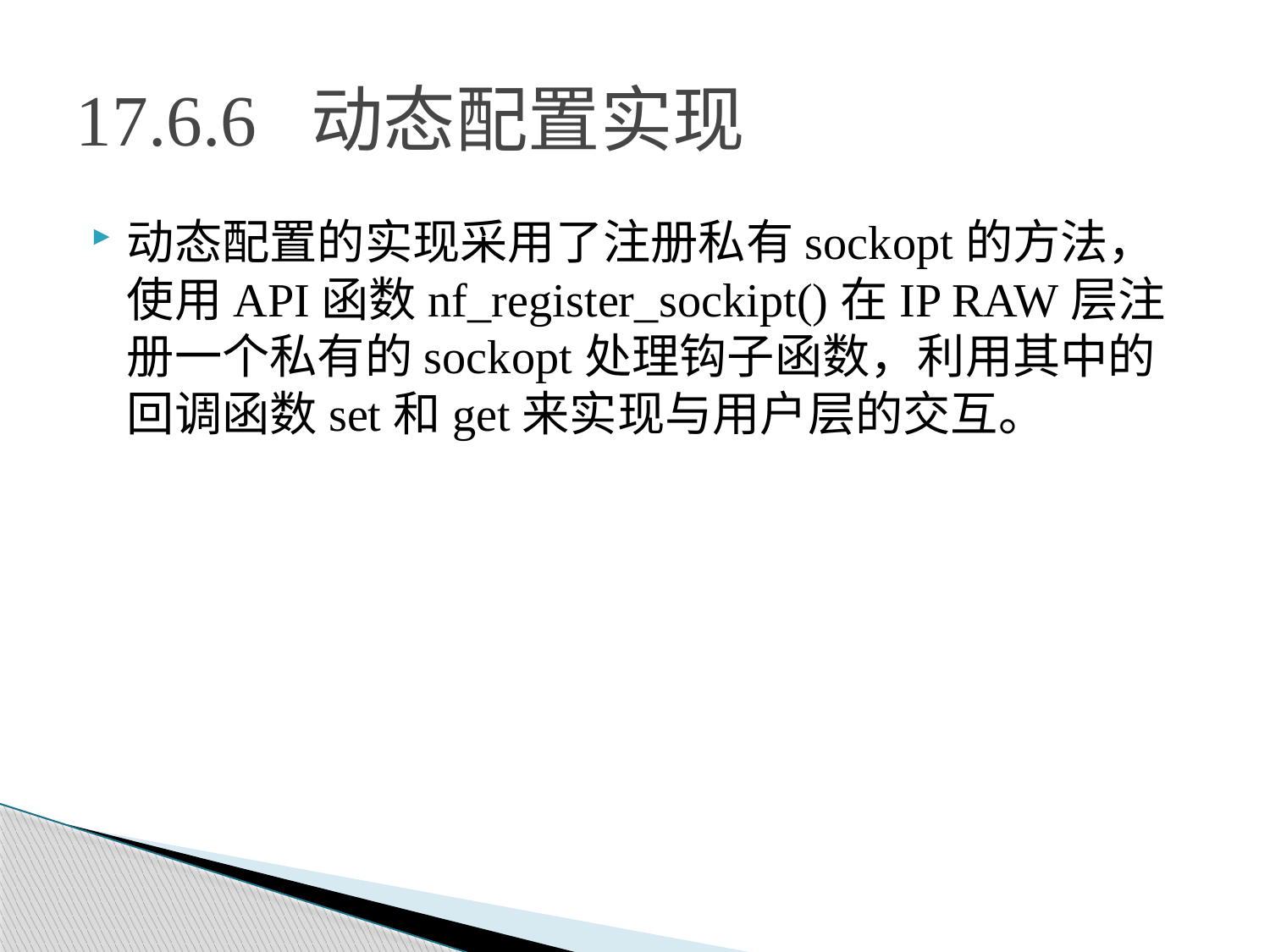

# 17.6.6  动态配置实现
动态配置的实现采用了注册私有sockopt的方法，使用API函数nf_register_sockipt()在IP RAW层注册一个私有的sockopt处理钩子函数，利用其中的回调函数set和get来实现与用户层的交互。